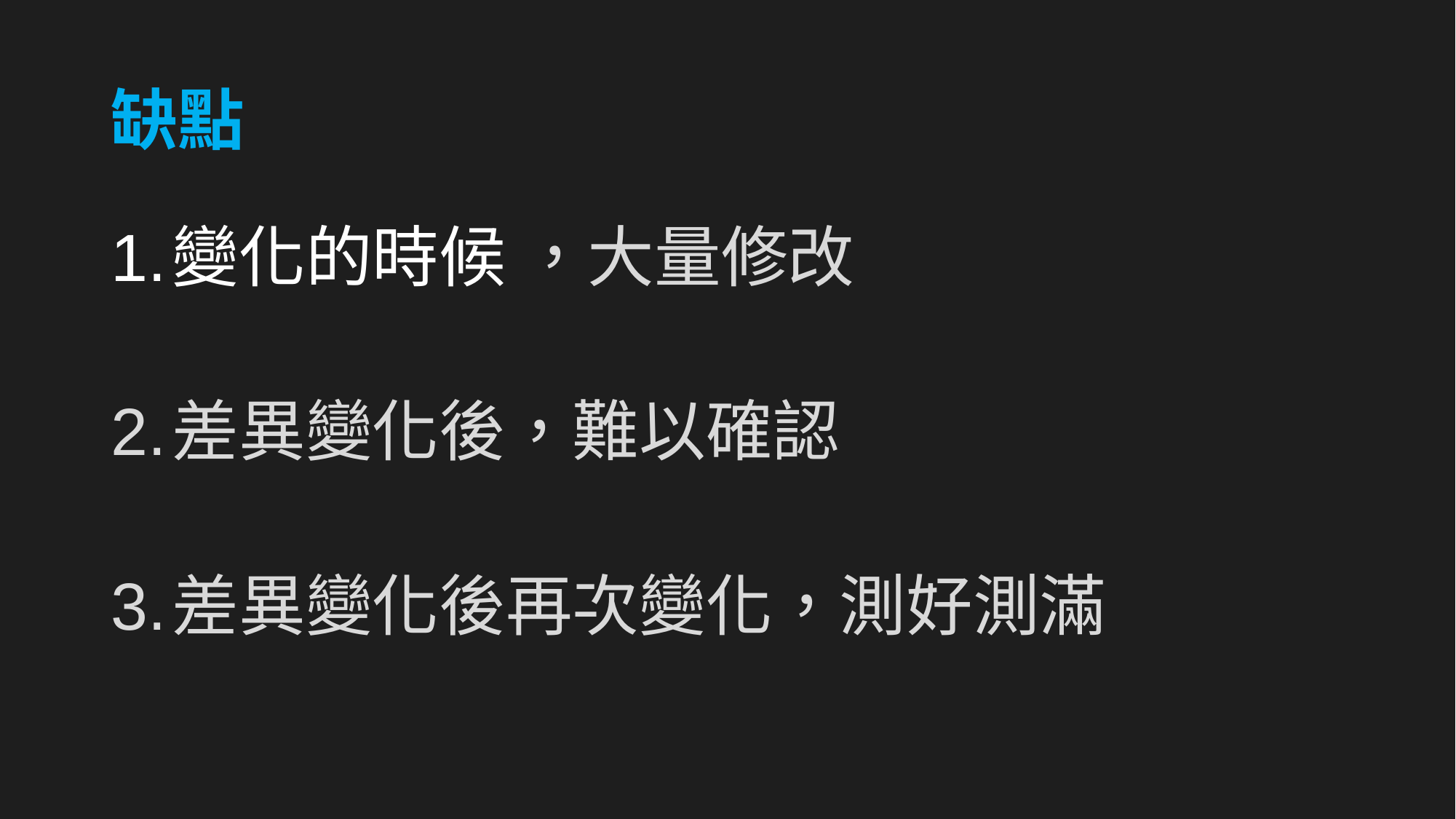

# 缺點
變化的時候 ，大量修改

差異變化後，難以確認

差異變化後再次變化，測好測滿